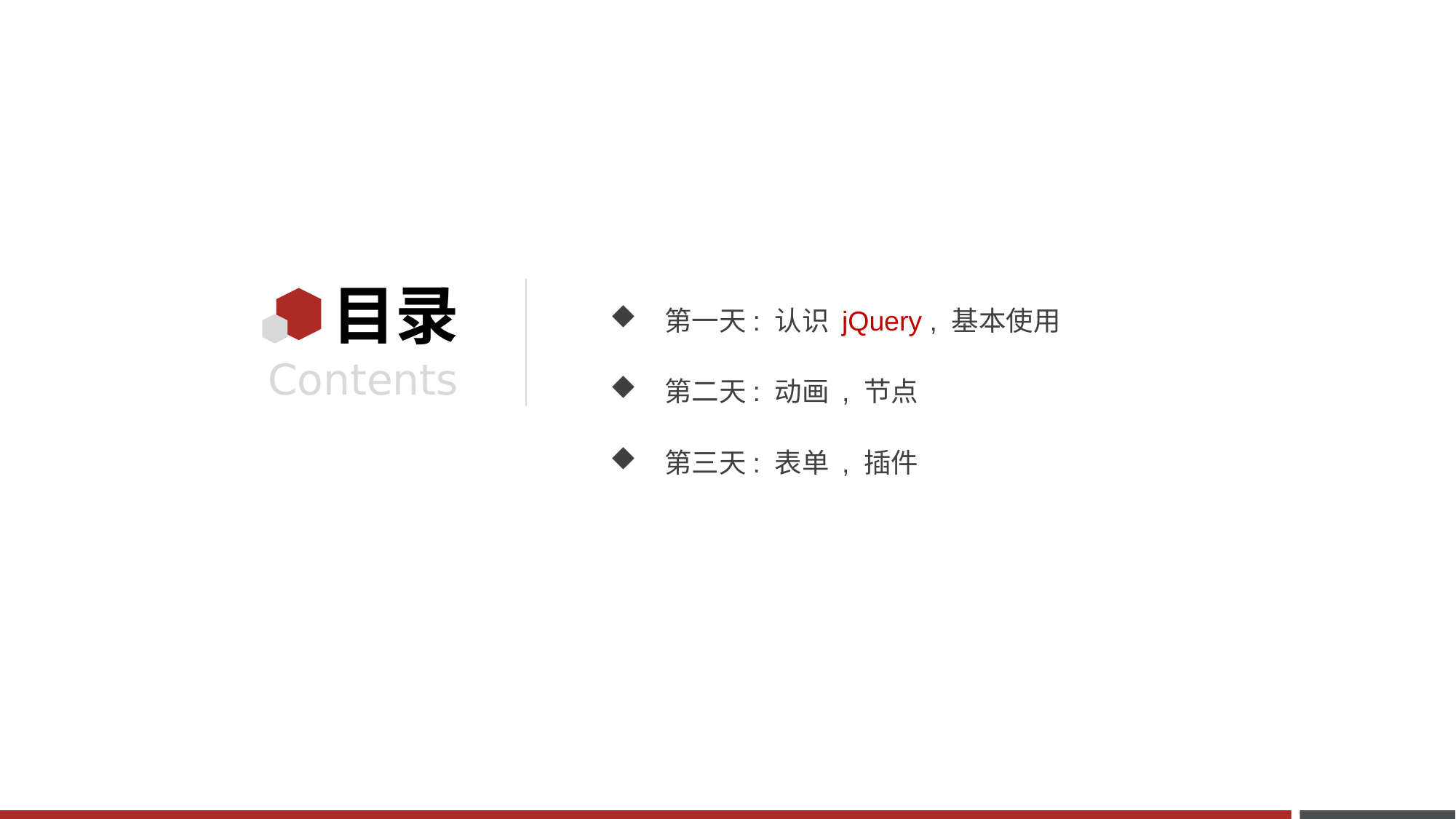

第一天: 认识 jQuery , 基本使用
第二天: 动画 , 节点
第三天: 表单 , 插件